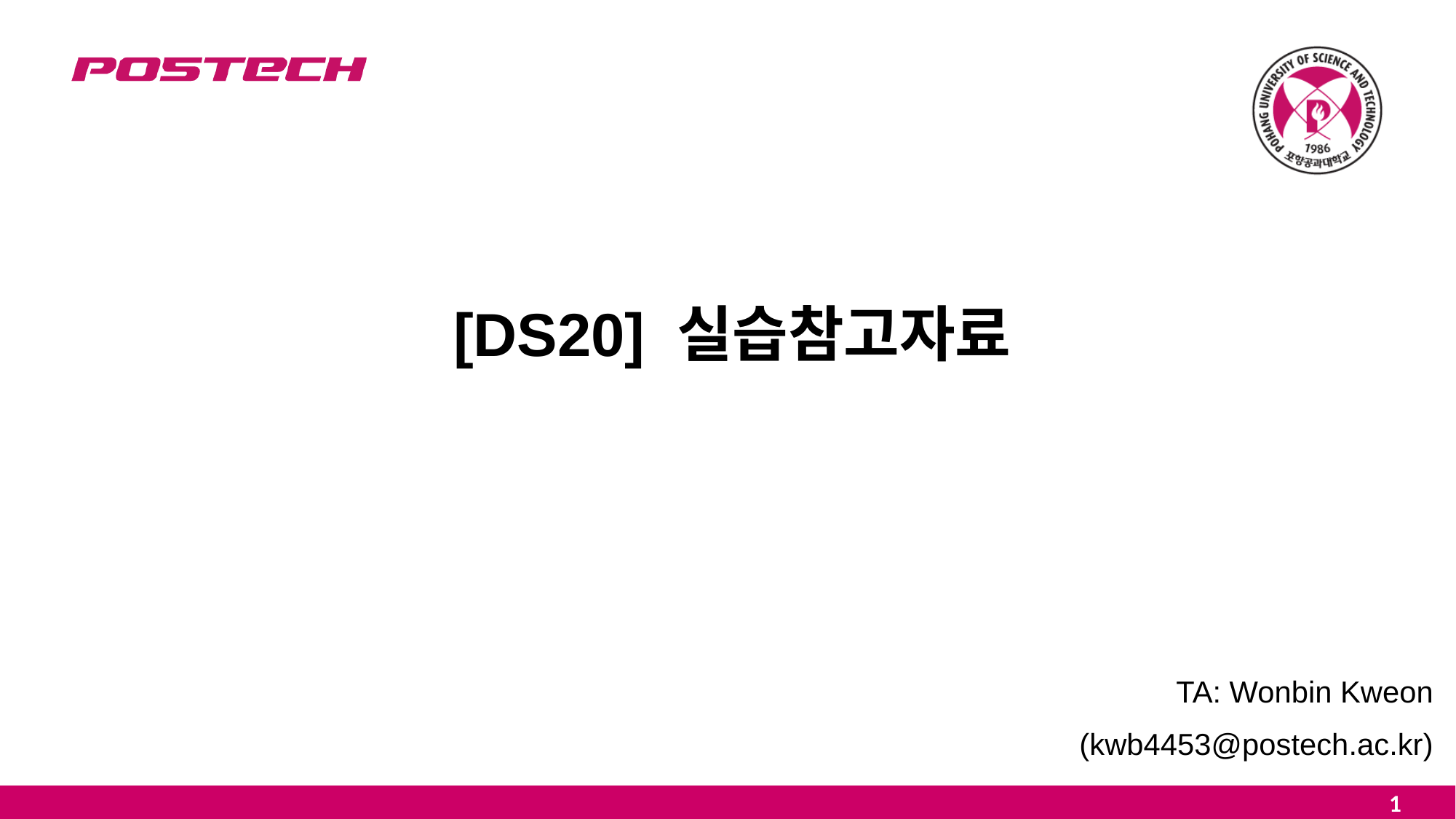

[DS20] 실습참고자료

TA: Wonbin Kweon
(kwb4453@postech.ac.kr)

1